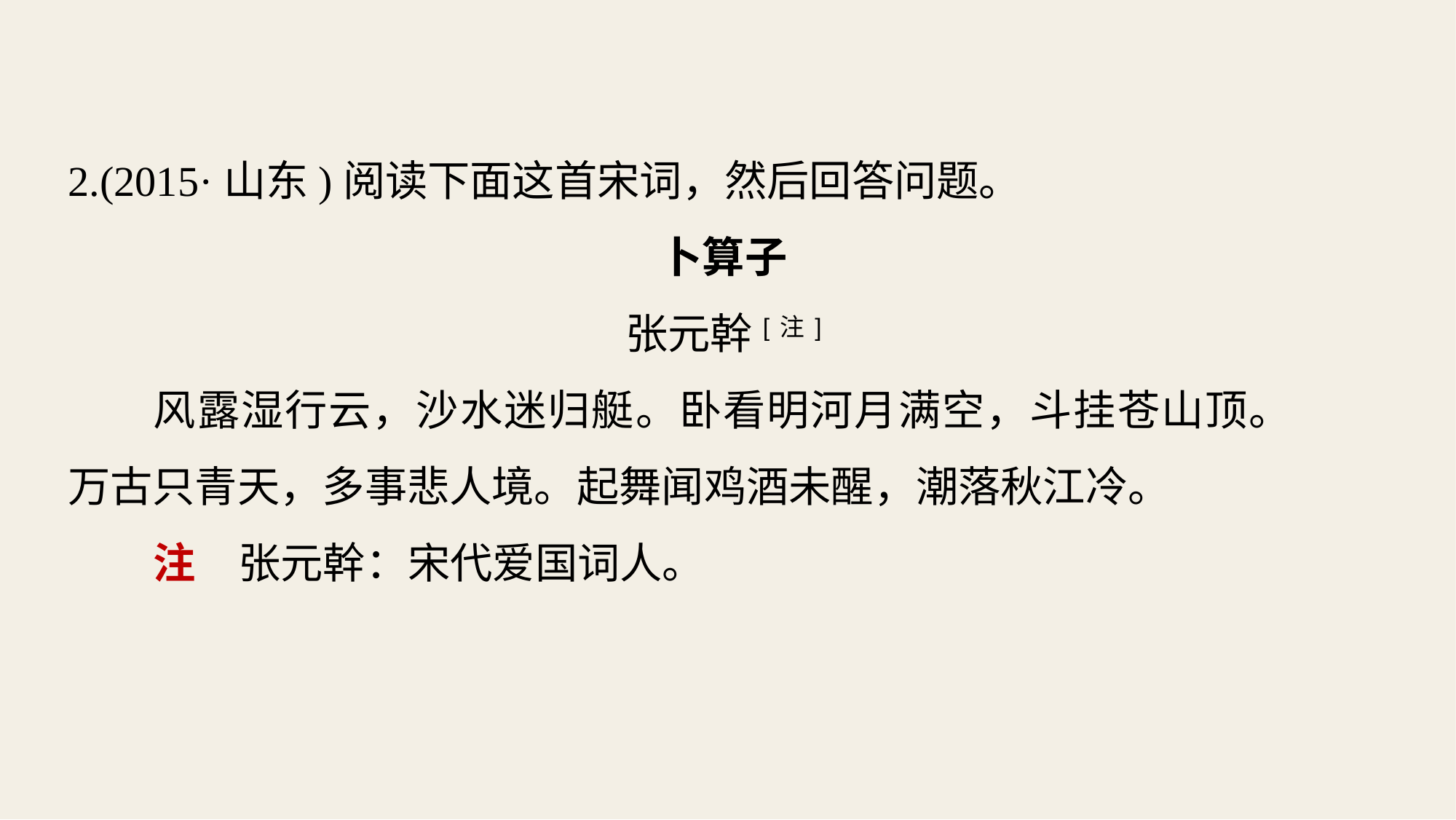

2.(2015·山东)阅读下面这首宋词，然后回答问题。
卜算子
张元幹[注]
风露湿行云，沙水迷归艇。卧看明河月满空，斗挂苍山顶。　　万古只青天，多事悲人境。起舞闻鸡酒未醒，潮落秋江冷。
注　张元幹：宋代爱国词人。